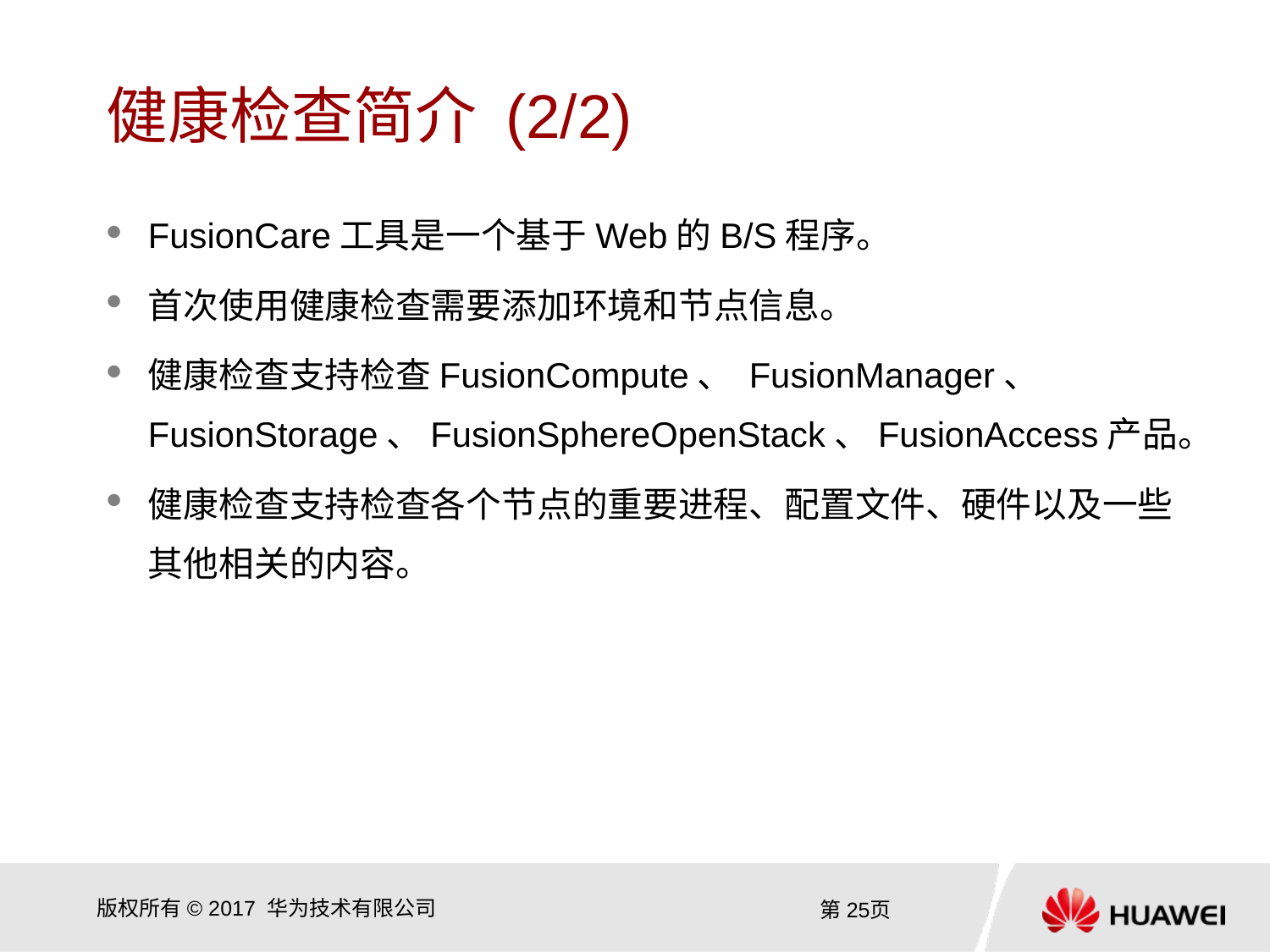

# 健康检查简介 (2/2)
FusionCare工具是一个基于Web的B/S程序。
首次使用健康检查需要添加环境和节点信息。
健康检查支持检查FusionCompute、 FusionManager、 FusionStorage、FusionSphereOpenStack、FusionAccess产品。
健康检查支持检查各个节点的重要进程、配置文件、硬件以及一些其他相关的内容。